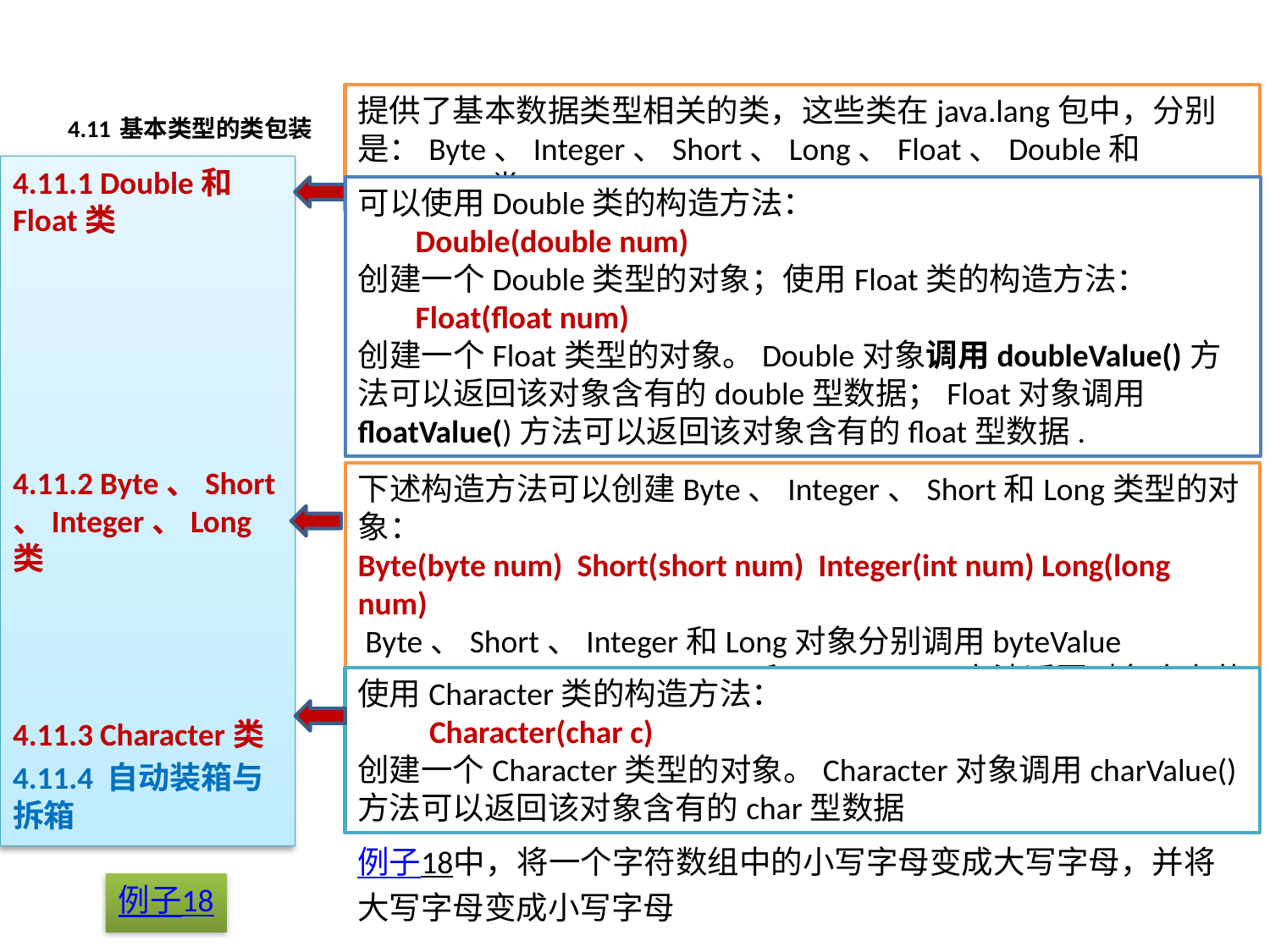

提供了基本数据类型相关的类，这些类在java.lang包中，分别是：Byte、Integer、Short、Long、Float、Double和Character类.
# 4.11 基本类型的类包装
4.11.1 Double和Float类

4.11.2 Byte、Short 、Integer、Long类

4.11.3 Character类
4.11.4 自动装箱与拆箱

可以使用Double类的构造方法：
        Double(double num)
创建一个Double类型的对象；使用Float类的构造方法：
        Float(float num)
创建一个Float类型的对象。Double对象调用doubleValue()方法可以返回该对象含有的double型数据；Float对象调用floatValue()方法可以返回该对象含有的float型数据.
下述构造方法可以创建Byte、Integer、Short和Long类型的对象：
Byte(byte num)  Short(short num)  Integer(int num) Long(long num)
 Byte、Short、Integer和Long对象分别调用byteValue ()、shortValue()、intValue()和longValue ()方法返回对象含有的基本型数据。

使用Character类的构造方法：
          Character(char c)
创建一个Character类型的对象。Character对象调用charValue()方法可以返回该对象含有的char型数据

例子18中，将一个字符数组中的小写字母变成大写字母，并将大写字母变成小写字母
例子18